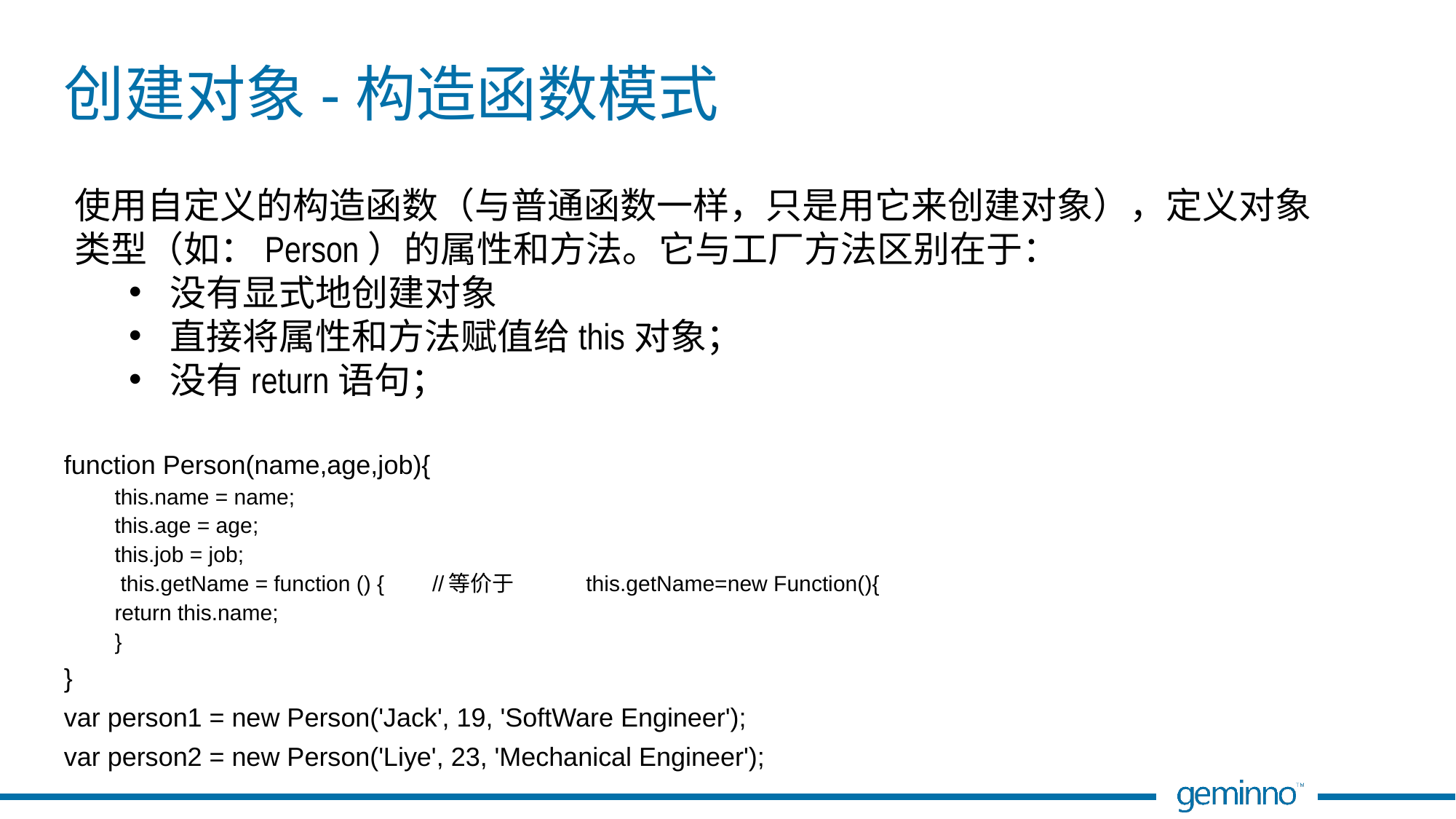

# 创建对象-构造函数模式
使用自定义的构造函数（与普通函数一样，只是用它来创建对象），定义对象
类型（如：Person）的属性和方法。它与工厂方法区别在于：
没有显式地创建对象
直接将属性和方法赋值给this对象；
没有return语句；

function Person(name,age,job){
this.name = name;
this.age = age;
this.job = job;
 this.getName = function () {        //等价于	this.getName=new Function(){
	return this.name;
}
}
var person1 = new Person('Jack', 19, 'SoftWare Engineer');
var person2 = new Person('Liye', 23, 'Mechanical Engineer');